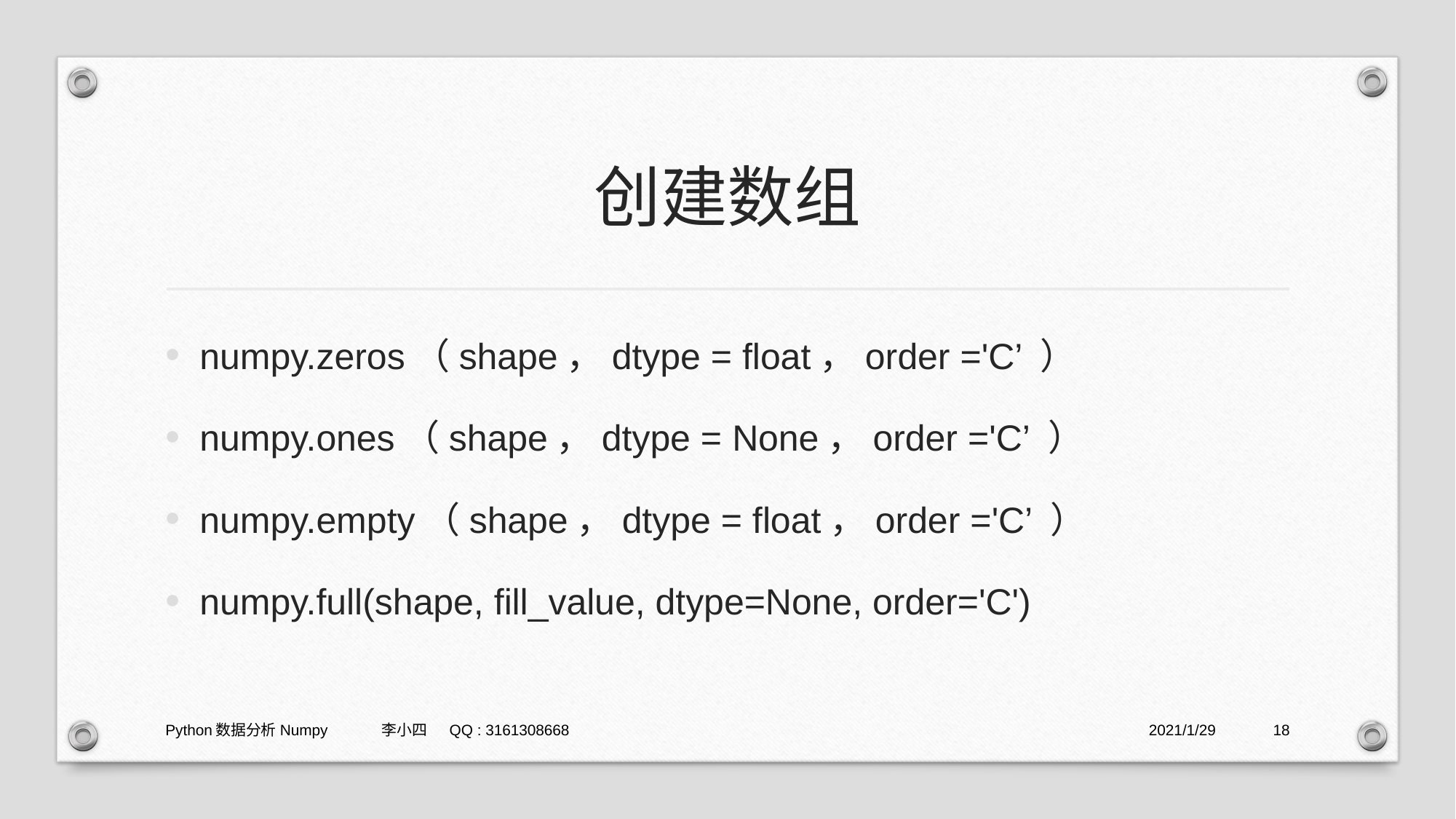

# 创建数组
numpy.zeros（shape，dtype = float，order ='C’ ）
numpy.ones（shape，dtype = None，order ='C’ ）
numpy.empty（shape，dtype = float，order ='C’ ）
numpy.full(shape, fill_value, dtype=None, order='C')
Python数据分析Numpy            李小四    QQ : 3161308668
2021/1/29
18